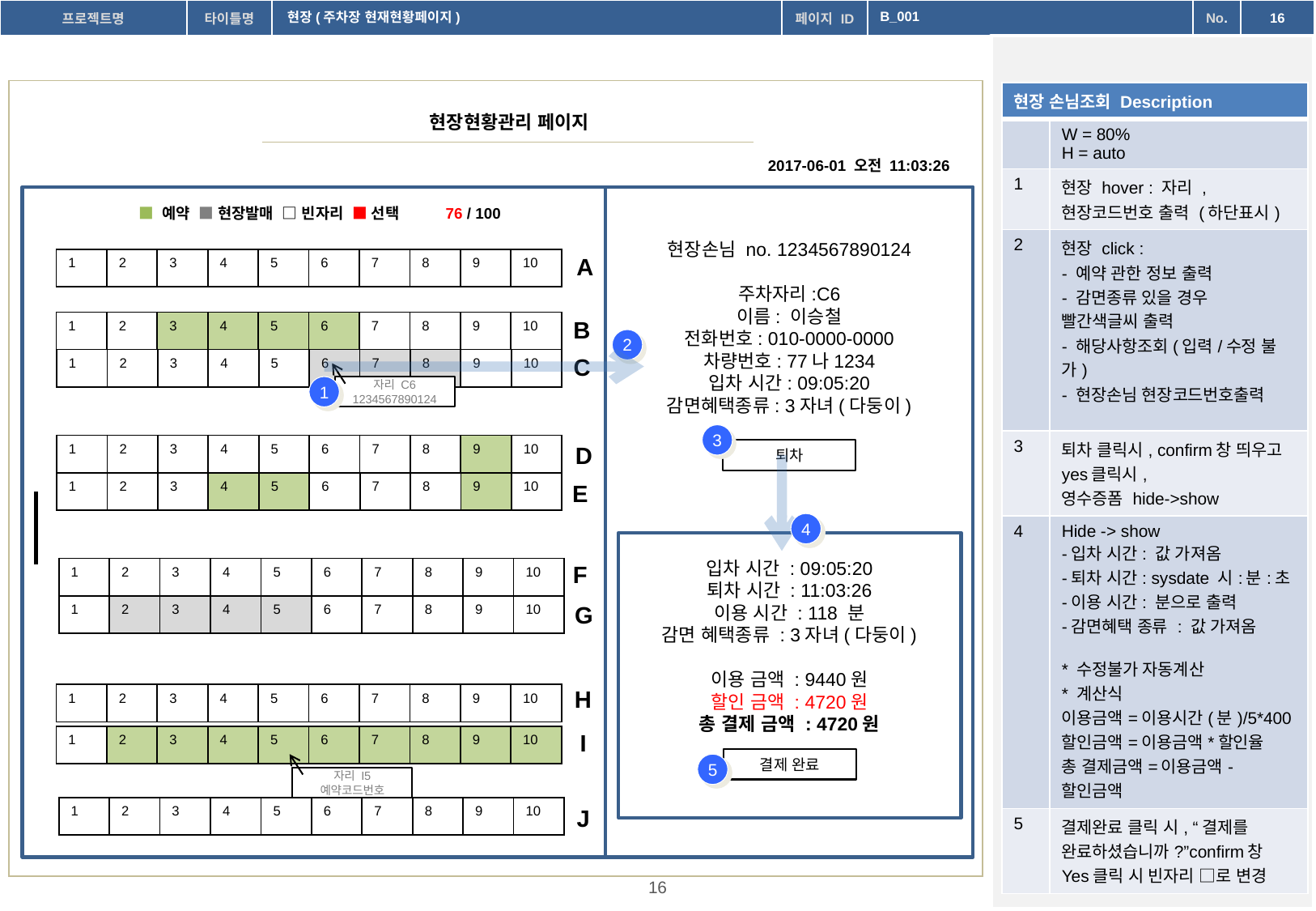

현장(주차장 현재현황페이지)

B_001

| 현장 손님조회 Description |  |
| --- | --- |
|  | W = 80% H = auto |
| 1 | 현장 hover : 자리 , 현장코드번호 출력 (하단표시) |
| 2 | 현장 click : - 예약 관한 정보 출력 - 감면종류 있을 경우 빨간색글씨 출력 - 해당사항조회(입력/수정 불가) - 현장손님 현장코드번호출력 |
| 3 | 퇴차 클릭시, confirm창 띄우고 yes클릭시, 영수증폼 hide->show |
| 4 | Hide -> show -입차 시간: 값 가져옴 -퇴차 시간: sysdate 시:분:초 -이용 시간: 분으로 출력 -감면혜택 종류 : 값 가져옴 \* 수정불가 자동계산 \* 계산식 이용금액=이용시간(분)/5\*400 할인금액=이용금액\*할인율 총 결제금액=이용금액-할인금액 |
| 5 | 결제완료 클릭 시, “결제를 완료하셨습니까?”confirm창 Yes클릭 시 빈자리 □로 변경 |
현장현황관리 페이지
2017-06-01 오전 11:03:26

■ 예약  ■ 현장발매  □ 빈자리  ■ 선택          76 / 100
현장손님 no. 1234567890124

주차자리:C6
이름: 이승철
전화번호: 010-0000-0000
차량번호: 77나1234
입차 시간: 09:05:20
감면혜택종류: 3자녀(다둥이)
A
| 1 | 2 | 3 | 4 | 5 | 6 | 7 | 8 | 9 | 10 |
| --- | --- | --- | --- | --- | --- | --- | --- | --- | --- |
B
| 1 | 2 | 3 | 4 | 5 | 6 | 7 | 8 | 9 | 10 |
| --- | --- | --- | --- | --- | --- | --- | --- | --- | --- |
2
C
| 1 | 2 | 3 | 4 | 5 | 6 | 7 | 8 | 9 | 10 |
| --- | --- | --- | --- | --- | --- | --- | --- | --- | --- |
1
자리 C6
1234567890124
3
D
| 1 | 2 | 3 | 4 | 5 | 6 | 7 | 8 | 9 | 10 |
| --- | --- | --- | --- | --- | --- | --- | --- | --- | --- |
퇴차
| 1 | 2 | 3 | 4 | 5 | 6 | 7 | 8 | 9 | 10 |
| --- | --- | --- | --- | --- | --- | --- | --- | --- | --- |
E
4

입차 시간 : 09:05:20
퇴차 시간 : 11:03:26
이용 시간 : 118 분
감면 혜택종류 : 3자녀(다둥이)

이용 금액 : 9440원
할인 금액 : 4720원
총 결제 금액 : 4720원
F
| 1 | 2 | 3 | 4 | 5 | 6 | 7 | 8 | 9 | 10 |
| --- | --- | --- | --- | --- | --- | --- | --- | --- | --- |
G
| 1 | 2 | 3 | 4 | 5 | 6 | 7 | 8 | 9 | 10 |
| --- | --- | --- | --- | --- | --- | --- | --- | --- | --- |
H
| 1 | 2 | 3 | 4 | 5 | 6 | 7 | 8 | 9 | 10 |
| --- | --- | --- | --- | --- | --- | --- | --- | --- | --- |
I
| 1 | 2 | 3 | 4 | 5 | 6 | 7 | 8 | 9 | 10 |
| --- | --- | --- | --- | --- | --- | --- | --- | --- | --- |
결제 완료
5
자리 I5
예약코드번호
| 1 | 2 | 3 | 4 | 5 | 6 | 7 | 8 | 9 | 10 |
| --- | --- | --- | --- | --- | --- | --- | --- | --- | --- |
J